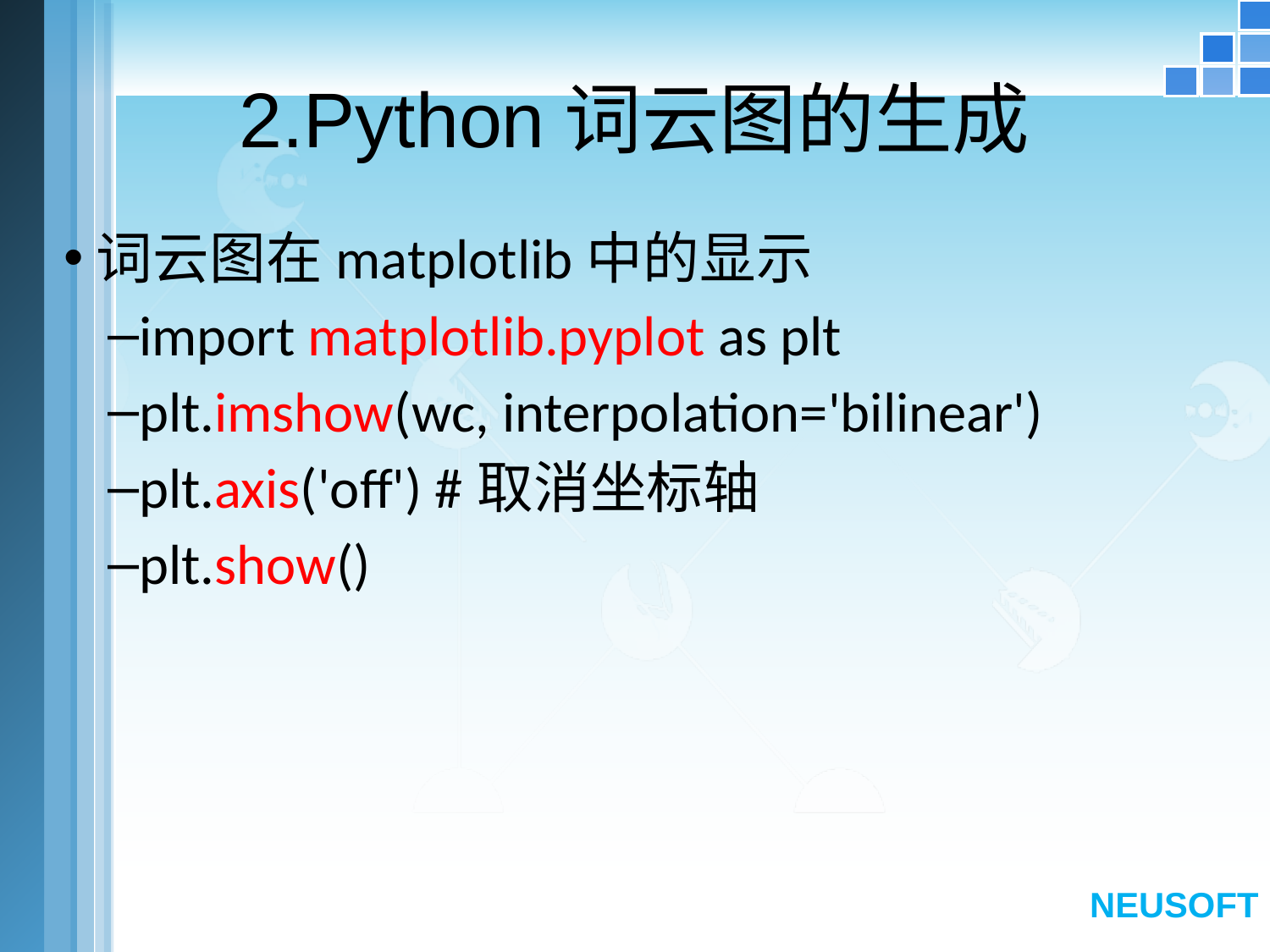

# 2.Python词云图的生成
词云图在matplotlib中的显示
import matplotlib.pyplot as plt
plt.imshow(wc, interpolation='bilinear')
plt.axis('off') #取消坐标轴
plt.show()